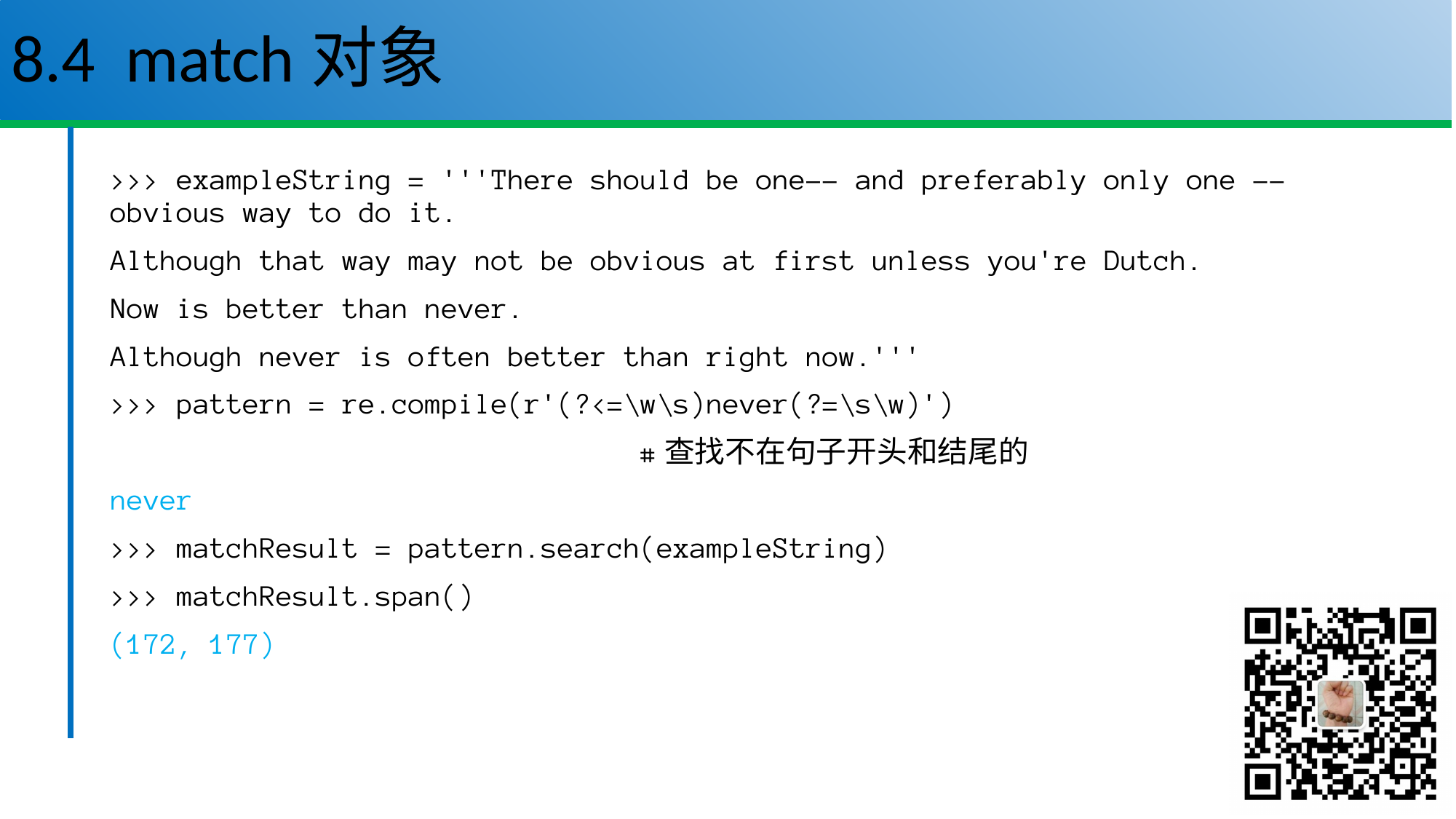

# 8.4  match对象
>>> exampleString = '''There should be one-- and preferably only one --obvious way to do it.
Although that way may not be obvious at first unless you're Dutch.
Now is better than never.
Although never is often better than right now.'''
>>> pattern = re.compile(r'(?<=\w\s)never(?=\s\w)')
                                #查找不在句子开头和结尾的
never
>>> matchResult = pattern.search(exampleString)
>>> matchResult.span()
(172, 177)
36